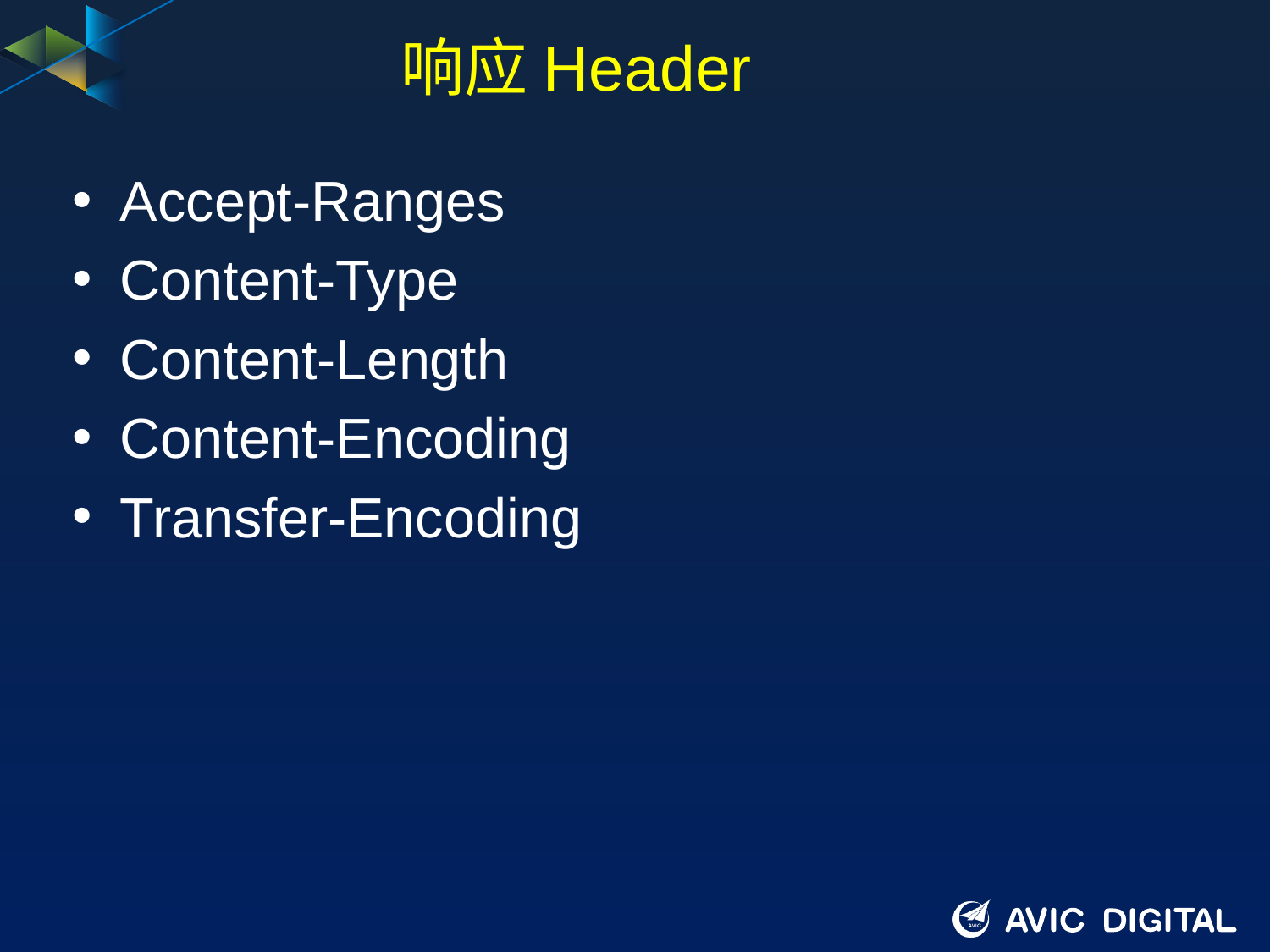

# 响应Header
Accept-Ranges
Content-Type
Content-Length
Content-Encoding
Transfer-Encoding